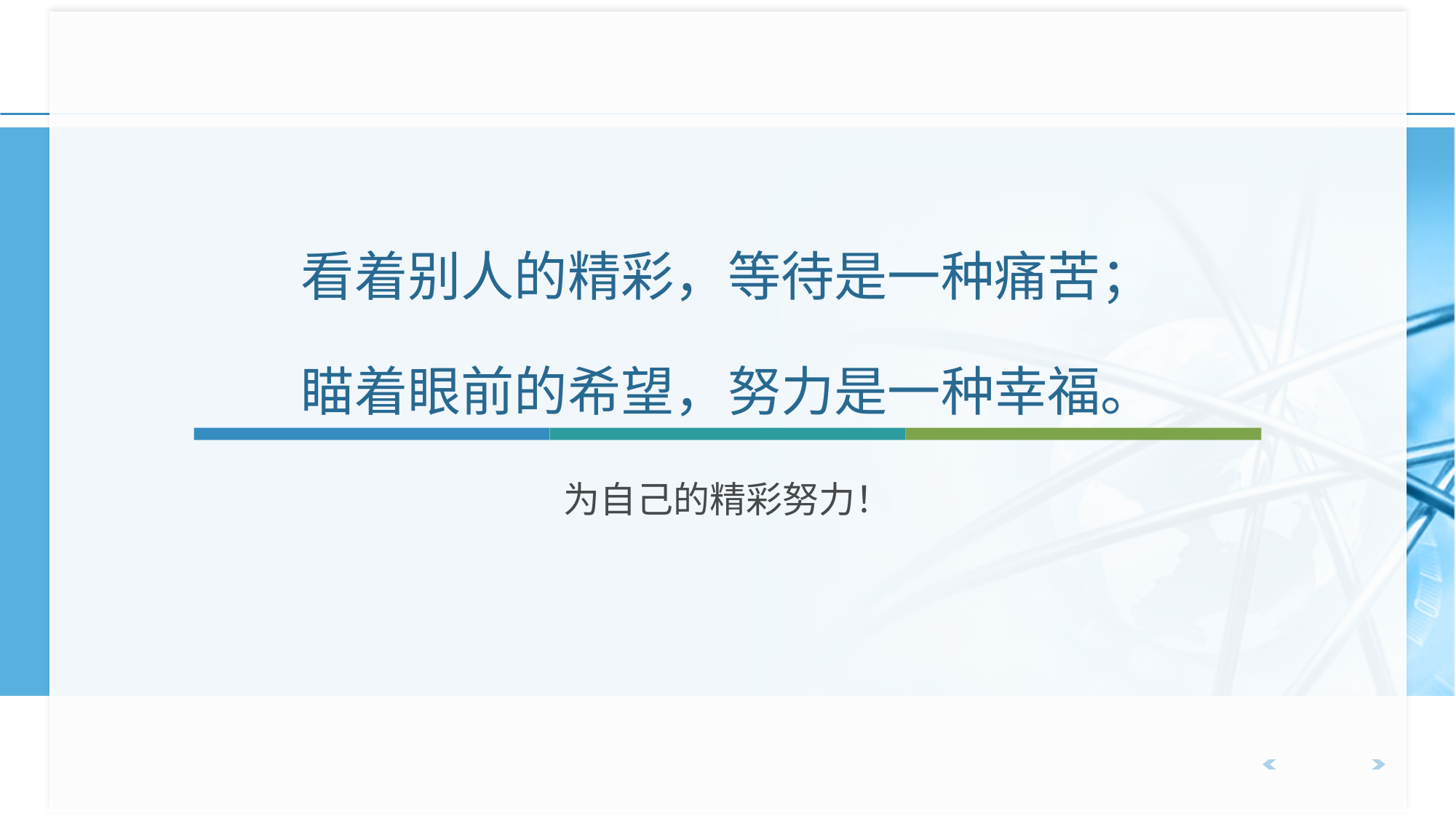

# 看着别人的精彩，等待是一种痛苦； 瞄着眼前的希望，努力是一种幸福。
为自己的精彩努力！